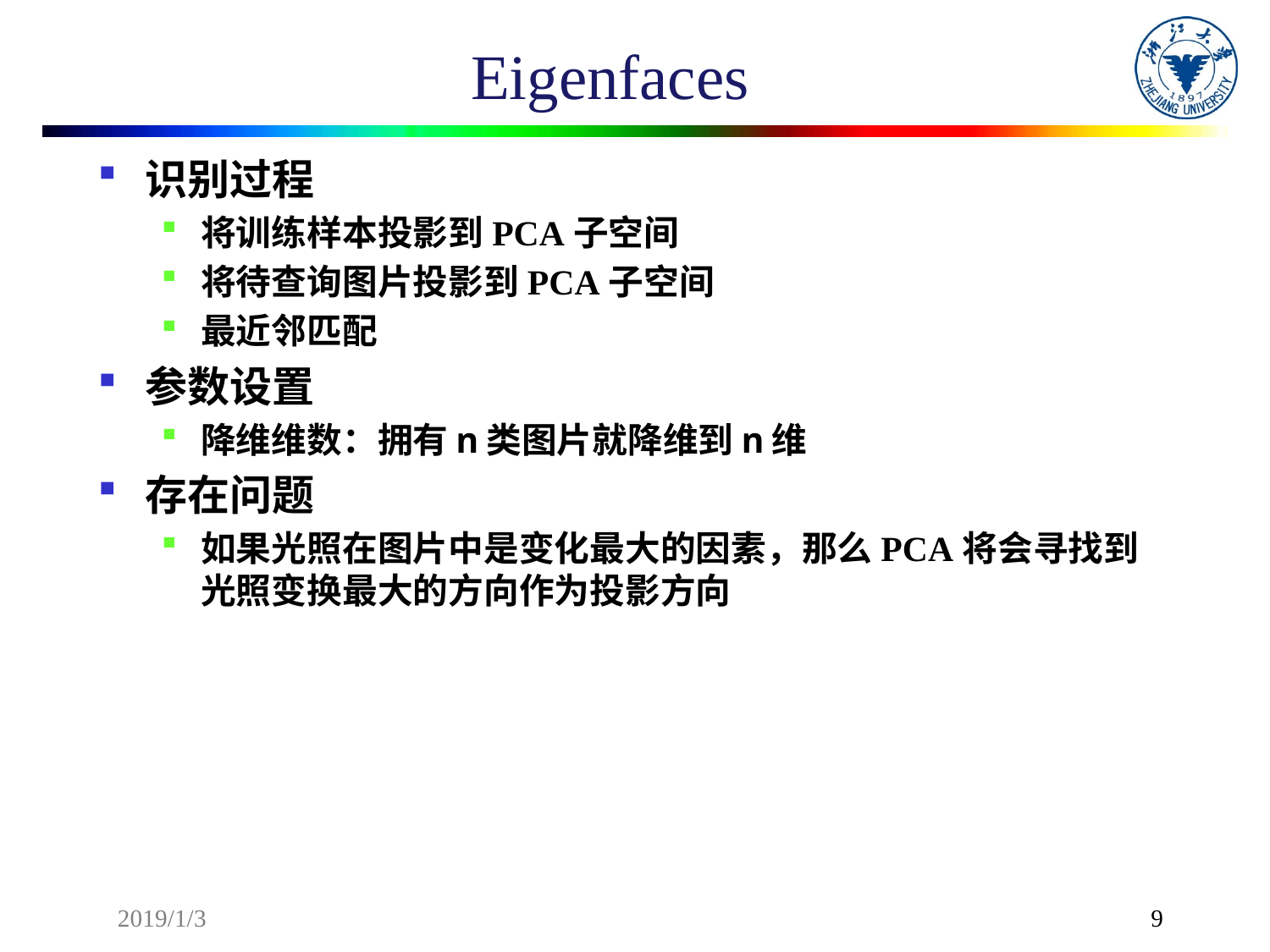

# Eigenfaces
识别过程
将训练样本投影到PCA子空间
将待查询图片投影到PCA子空间
最近邻匹配
参数设置
降维维数：拥有n类图片就降维到n维
存在问题
如果光照在图片中是变化最大的因素，那么PCA将会寻找到光照变换最大的方向作为投影方向
2019/1/3
9